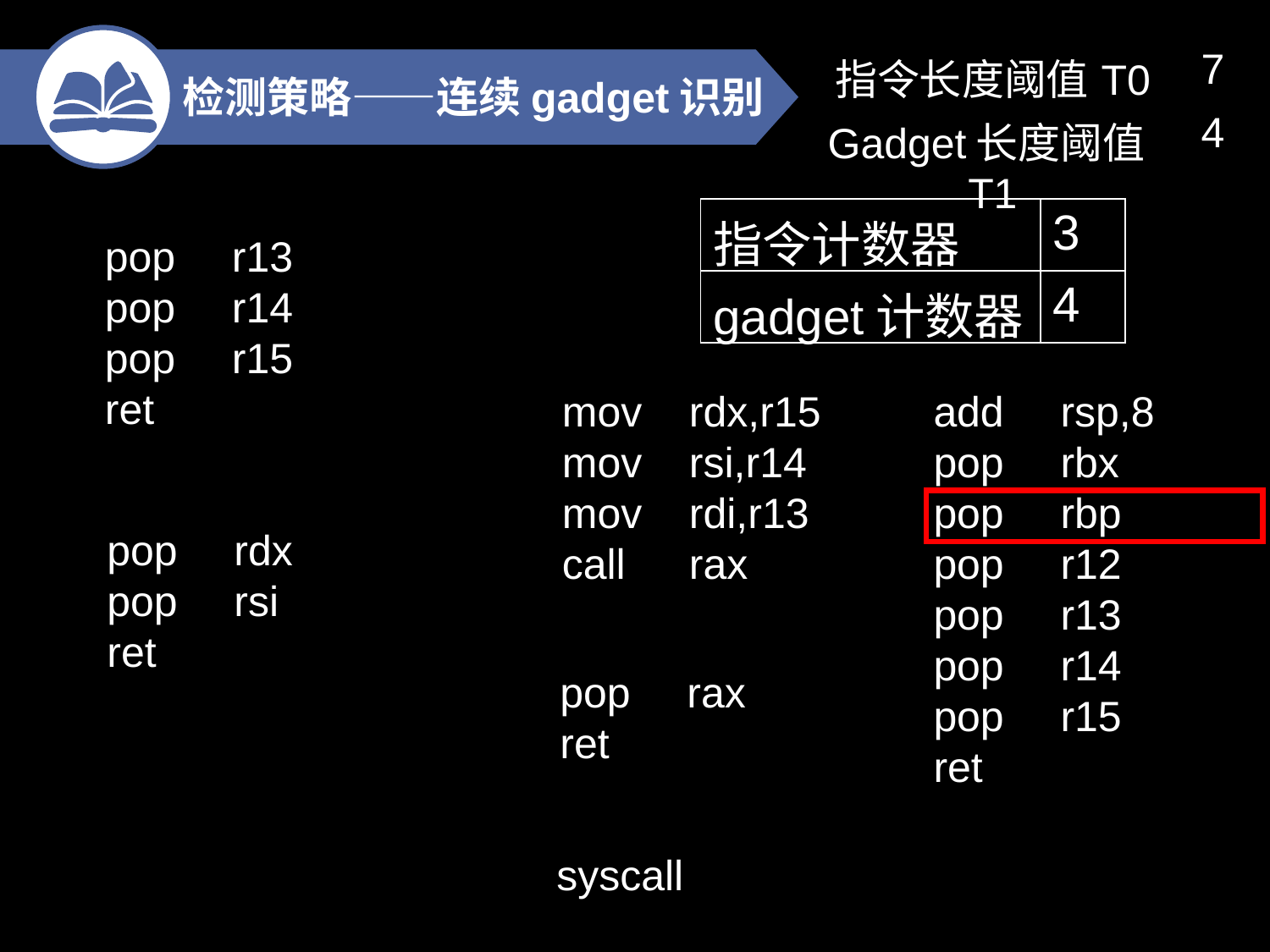

| 指令长度阈值T0 | 7 |
| --- | --- |
| Gadget长度阈值T1 | 4 |

检测策略——连续gadget识别
| 指令计数器 | 3 |
| --- | --- |
| gadget计数器 | 4 |
pop	r13
pop	r14
pop	r15
ret
mov	rdx,r15
mov	rsi,r14
mov	rdi,r13
call	rax
add	rsp,8
pop	rbx
pop	rbp
pop	r12
pop	r13
pop	r14
pop	r15
ret

pop	rdx
pop	rsi
ret
pop	rax
ret
syscall